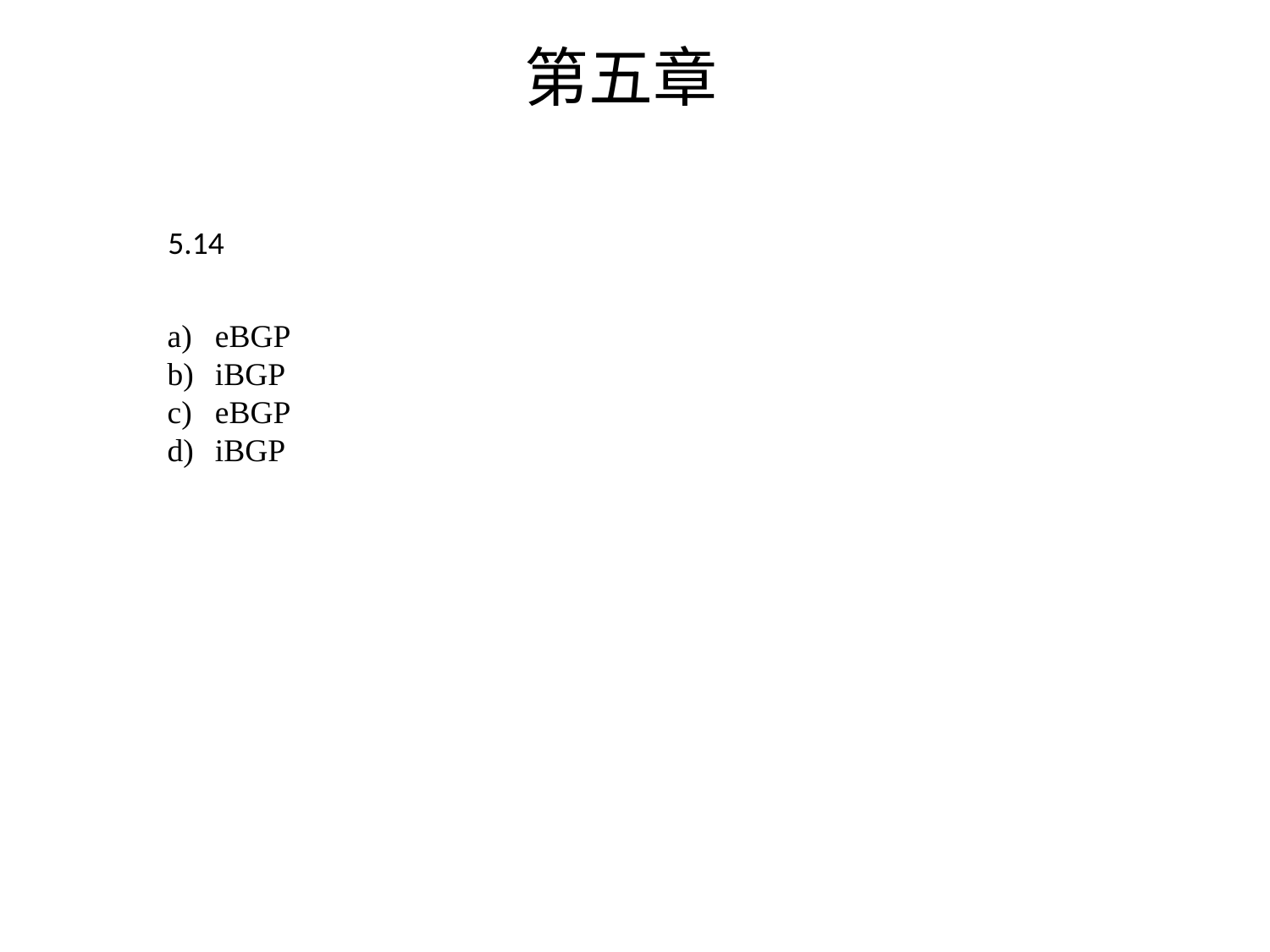

# 第五章
5.14
eBGP
iBGP
eBGP
iBGP